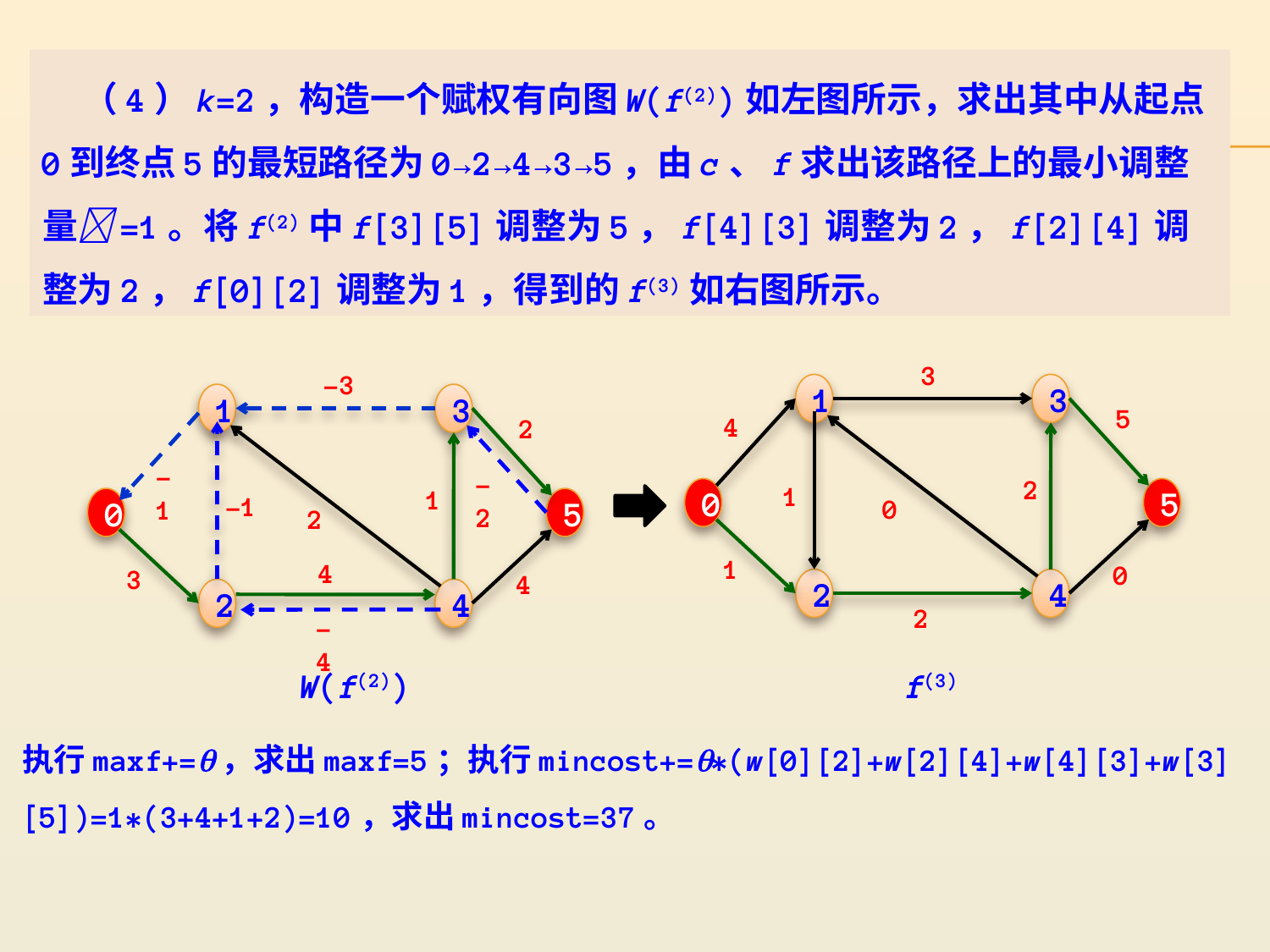

（4）k=2，构造一个赋权有向图W(f(2))如左图所示，求出其中从起点0到终点5的最短路径为0→2→4→3→5，由c、f求出该路径上的最小调整量θ=1。将f(2)中f[3][5]调整为5，f[4][3]调整为2，f[2][4]调整为2，f[0][2]调整为1，得到的f(3)如右图所示。
3
1
3
5
4
2
0
1
5
0
1
0
2
4
2
-3
1
3
2
1
0
-1
5
2
3
4
2
4
-4
-1
-2

4
W(f(2))
f(3)
执行maxf+=θ，求出maxf=5；执行mincost+=θ*(w[0][2]+w[2][4]+w[4][3]+w[3][5])=1*(3+4+1+2)=10，求出mincost=37。